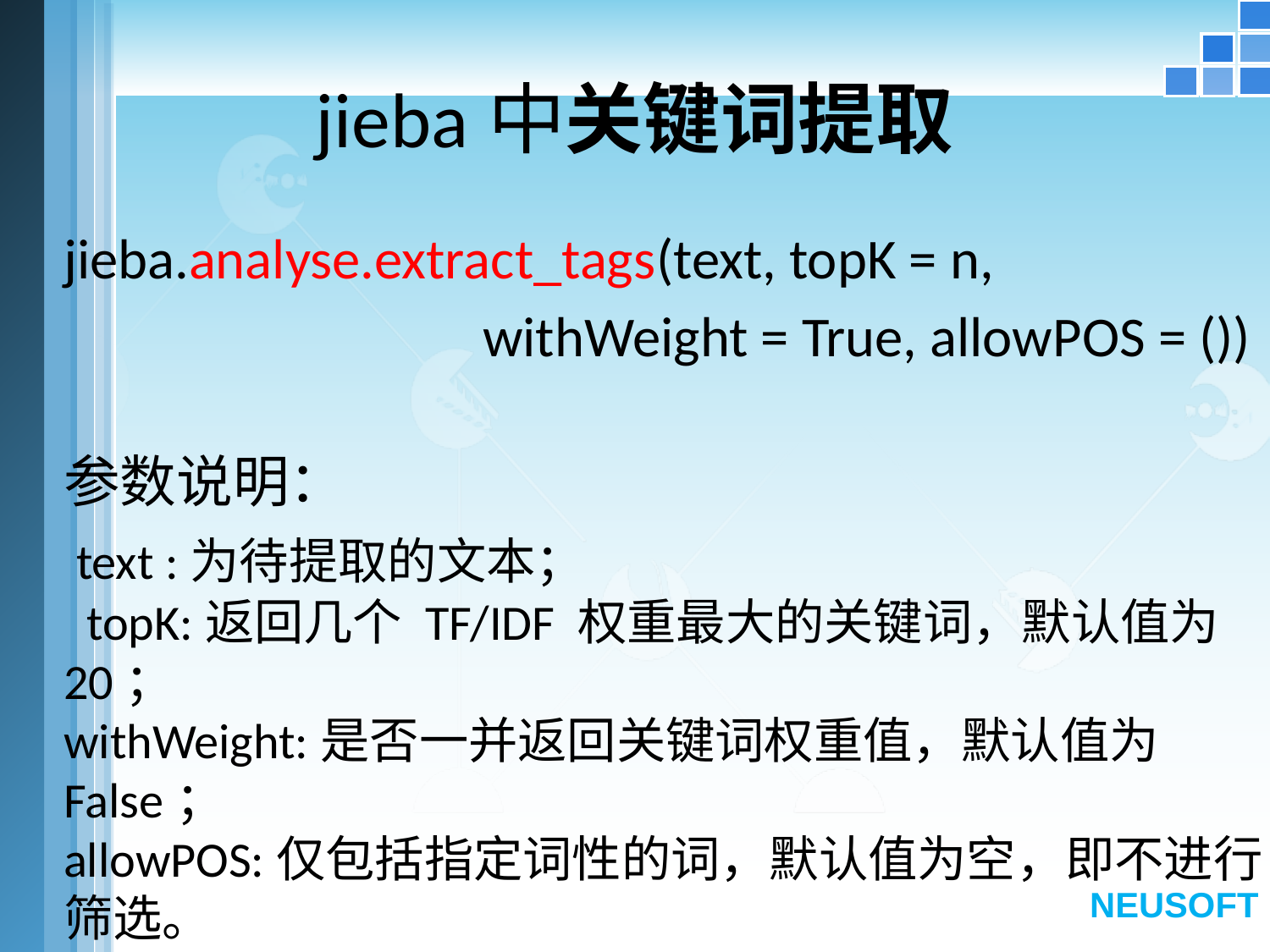

# jieba中关键词提取
jieba.analyse.extract_tags(text, topK = n,
                                 withWeight = True, allowPOS = ())
参数说明：
 text :为待提取的文本；
 topK:返回几个 TF/IDF 权重最大的关键词，默认值为20；
withWeight:是否一并返回关键词权重值，默认值为False；
allowPOS:仅包括指定词性的词，默认值为空，即不进行筛选。